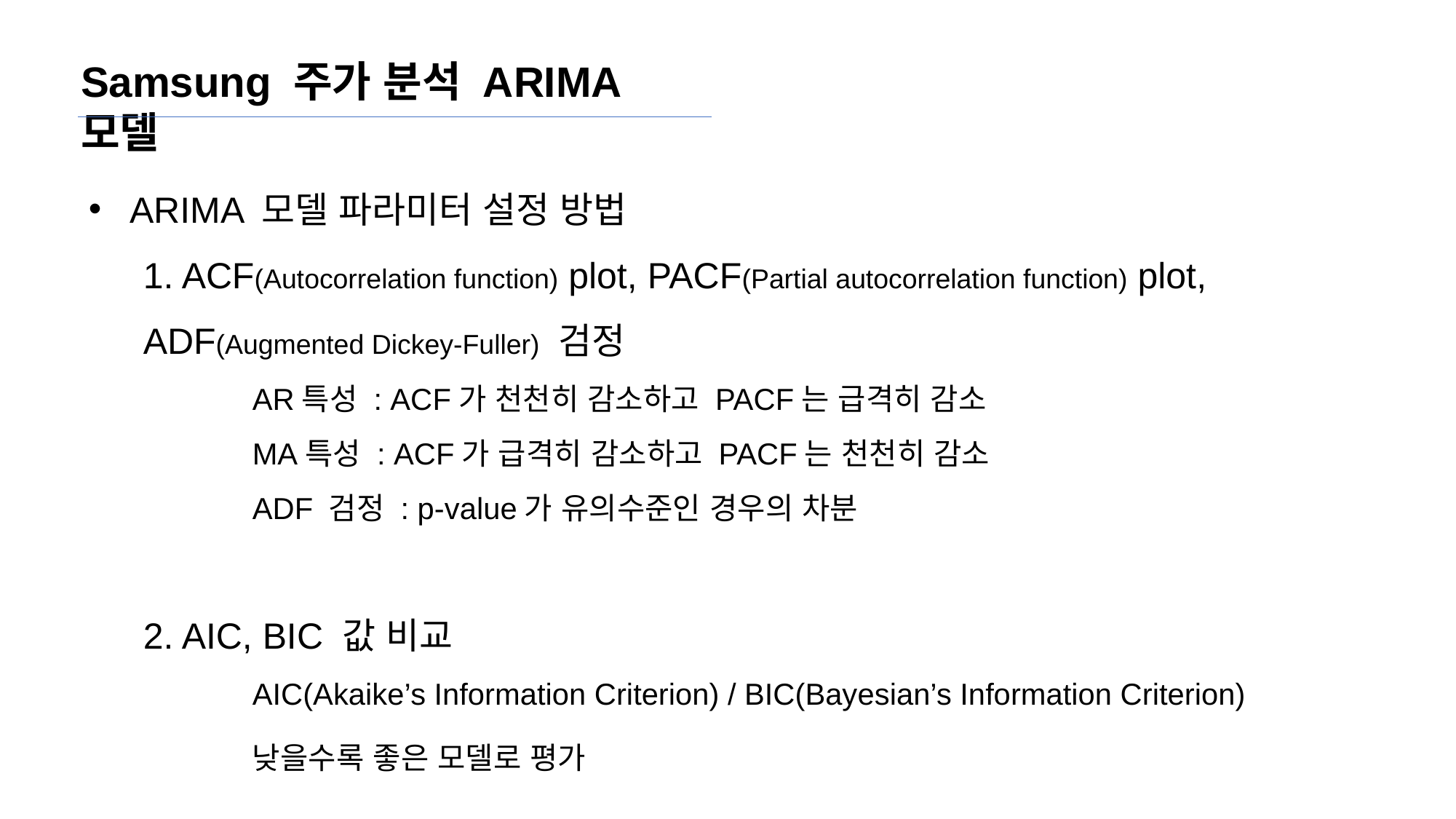

Samsung 주가 분석 ARIMA 모델
ARIMA 모델 파라미터 설정 방법
1. ACF(Autocorrelation function) plot, PACF(Partial autocorrelation function) plot, ADF(Augmented Dickey-Fuller) 검정
	AR특성 : ACF가 천천히 감소하고 PACF는 급격히 감소
	MA특성 : ACF가 급격히 감소하고 PACF는 천천히 감소
	ADF 검정 : p-value가 유의수준인 경우의 차분

2. AIC, BIC 값 비교
	AIC(Akaike’s Information Criterion) / BIC(Bayesian’s Information Criterion)
	낮을수록 좋은 모델로 평가